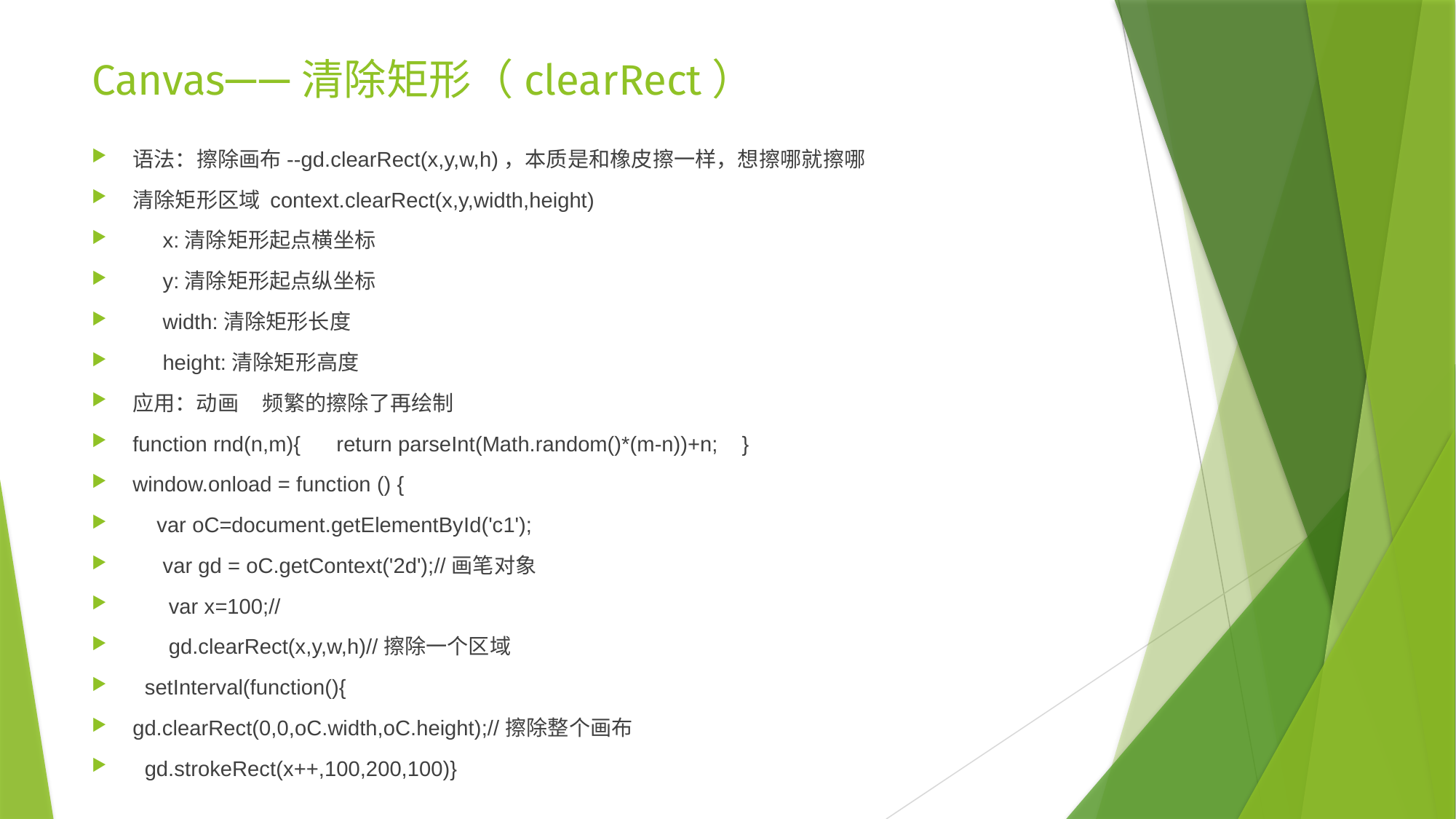

# Canvas——清除矩形（clearRect）
语法：擦除画布--gd.clearRect(x,y,w,h)，本质是和橡皮擦一样，想擦哪就擦哪
清除矩形区域 context.clearRect(x,y,width,height)
     x:清除矩形起点横坐标
     y:清除矩形起点纵坐标
     width:清除矩形长度
     height:清除矩形高度
应用：动画     频繁的擦除了再绘制
function rnd(n,m){      return parseInt(Math.random()*(m-n))+n;    }
window.onload = function () {
    var oC=document.getElementById('c1');
     var gd = oC.getContext('2d');//画笔对象
      var x=100;//
      gd.clearRect(x,y,w,h)//擦除一个区域
  setInterval(function(){
gd.clearRect(0,0,oC.width,oC.height);//擦除整个画布
  gd.strokeRect(x++,100,200,100)}